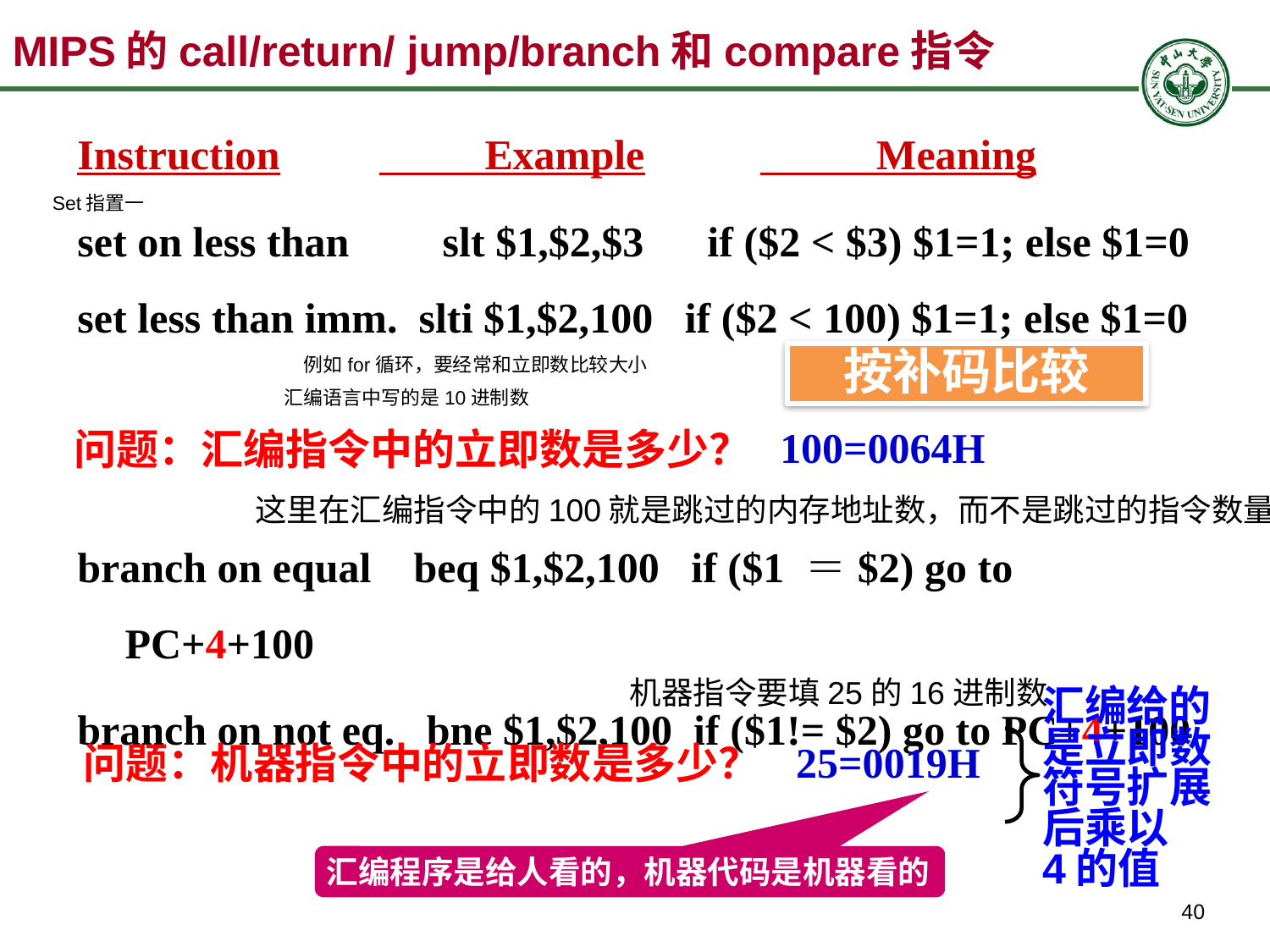

# MIPS的call/return/ jump/branch和compare指令
Instruction	          Example	           Meaning
set on less than	      slt $1,$2,$3      if ($2 < $3) $1=1; else $1=0
set less than imm.  slti $1,$2,100   if ($2 < 100) $1=1; else $1=0

branch on equal    beq $1,$2,100   if ($1 ＝$2) go to PC+4+100
branch on not eq.   bne $1,$2,100  if ($1!= $2) go to PC+4+100
Set指置一
按补码比较
例如for循环，要经常和立即数比较大小
汇编语言中写的是10进制数
100=0064H
问题：汇编指令中的立即数是多少？
这里在汇编指令中的100就是跳过的内存地址数，而不是跳过的指令数量
机器指令要填25的16进制数
汇编给的是立即数符号扩展后乘以
4的值

25=0019H
问题：机器指令中的立即数是多少？
汇编程序是给人看的，机器代码是机器看的